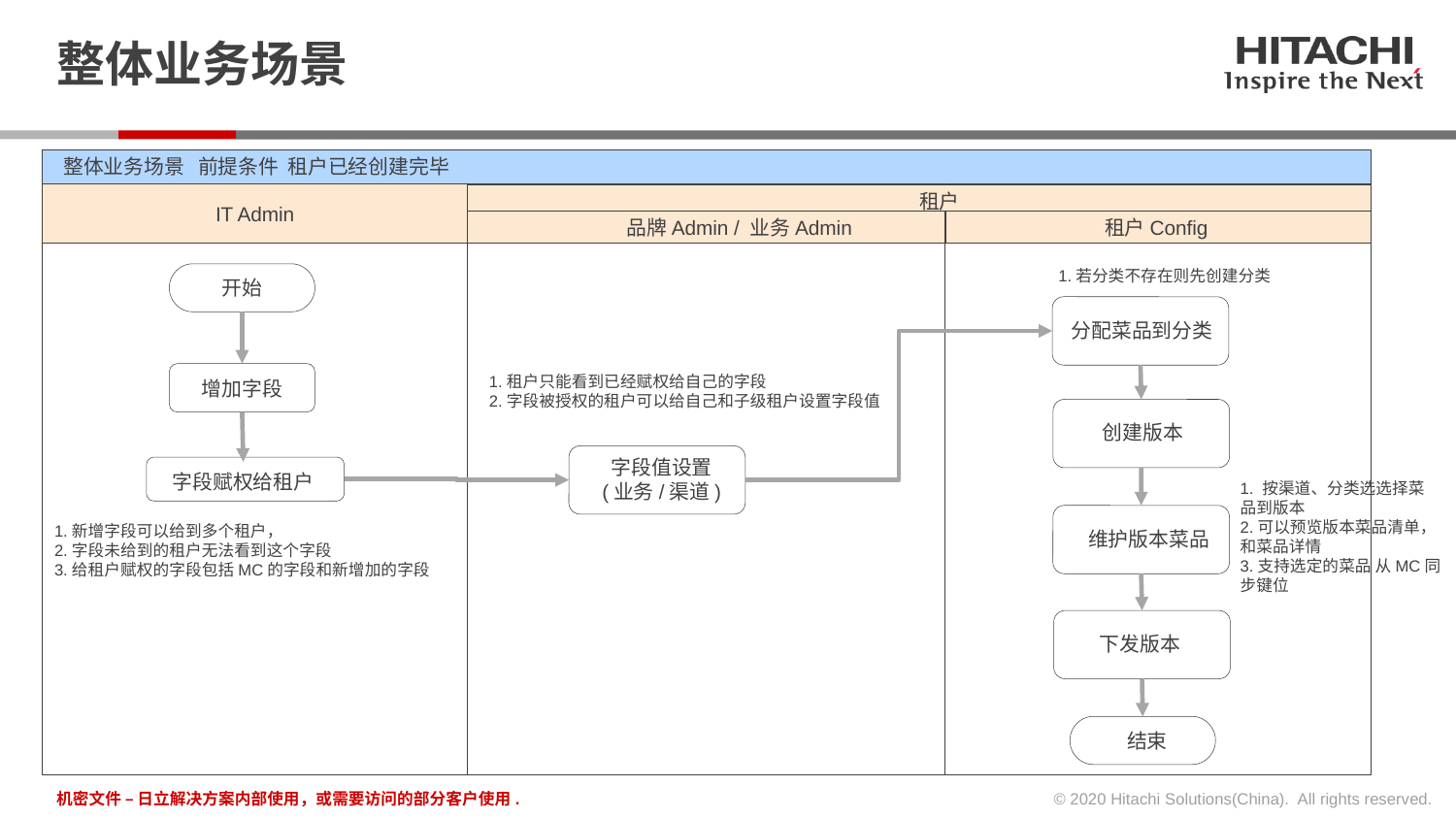

# 整体业务场景
整体业务场景   前提条件  租户已经创建完毕

租户

IT Admin
品牌Admin / 业务Admin
租户Config

1.若分类不存在则先创建分类

开始

分配菜品到分类

1.租户只能看到已经赋权给自己的字段
2.字段被授权的租户可以给自己和子级租户设置字段值
增加字段

创建版本

字段值设置
(业务/渠道)

字段赋权给租户
1. 按渠道、分类选选择菜品到版本
2.可以预览版本菜品清单，和菜品详情
3.支持选定的菜品 从MC同步键位

1.新增字段可以给到多个租户，
2.字段未给到的租户无法看到这个字段
3.给租户赋权的字段包括MC的字段和新增加的字段
维护版本菜品

下发版本

结束